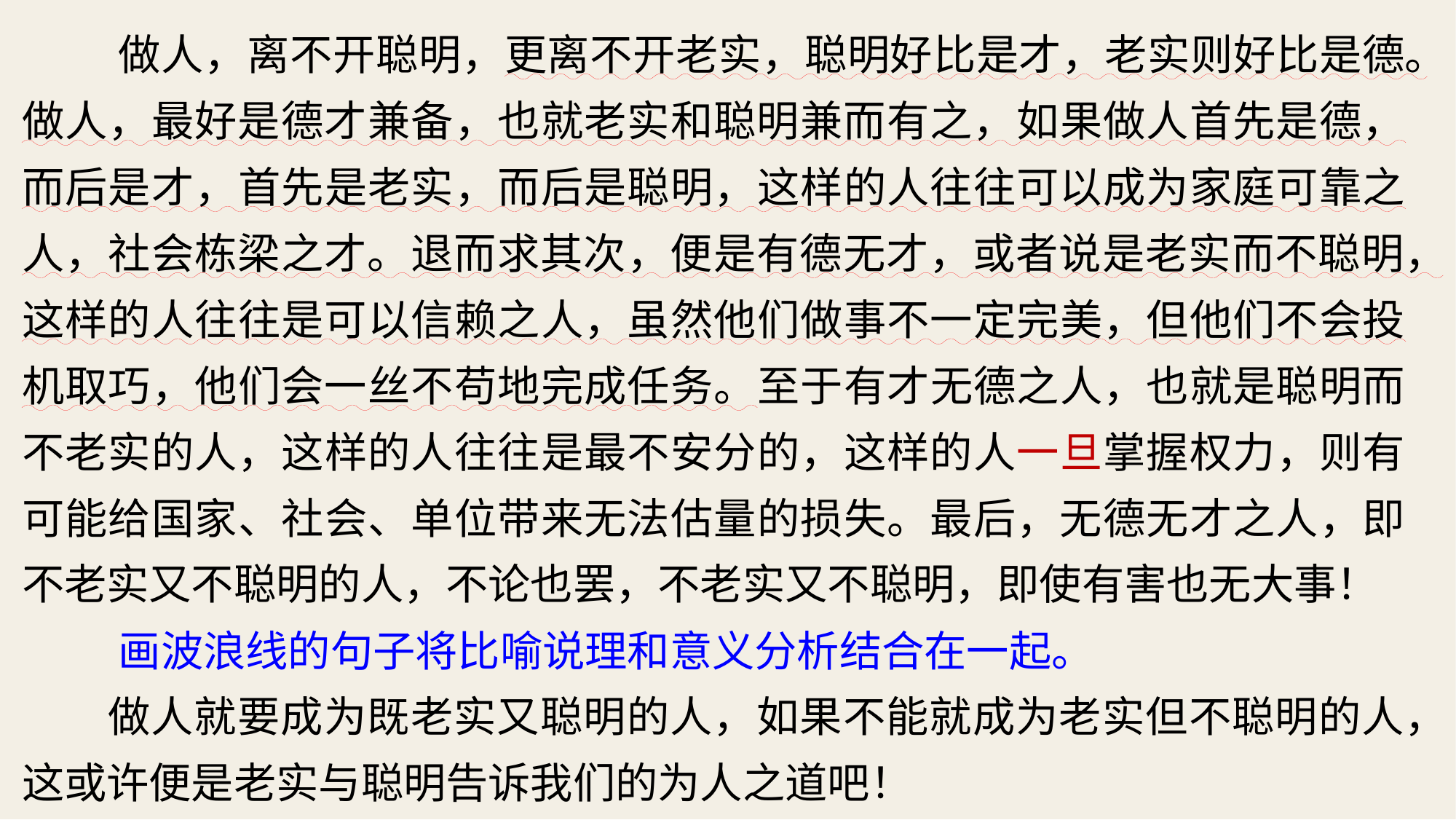

做人，离不开聪明，更离不开老实，聪明好比是才，老实则好比是德。做人，最好是德才兼备，也就老实和聪明兼而有之，如果做人首先是德，而后是才，首先是老实，而后是聪明，这样的人往往可以成为家庭可靠之人，社会栋梁之才。退而求其次，便是有德无才，或者说是老实而不聪明，这样的人往往是可以信赖之人，虽然他们做事不一定完美，但他们不会投机取巧，他们会一丝不苟地完成任务。至于有才无德之人，也就是聪明而不老实的人，这样的人往往是最不安分的，这样的人一旦掌握权力，则有可能给国家、社会、单位带来无法估量的损失。最后，无德无才之人，即不老实又不聪明的人，不论也罢，不老实又不聪明，即使有害也无大事！
画波浪线的句子将比喻说理和意义分析结合在一起。
做人就要成为既老实又聪明的人，如果不能就成为老实但不聪明的人，这或许便是老实与聪明告诉我们的为人之道吧！